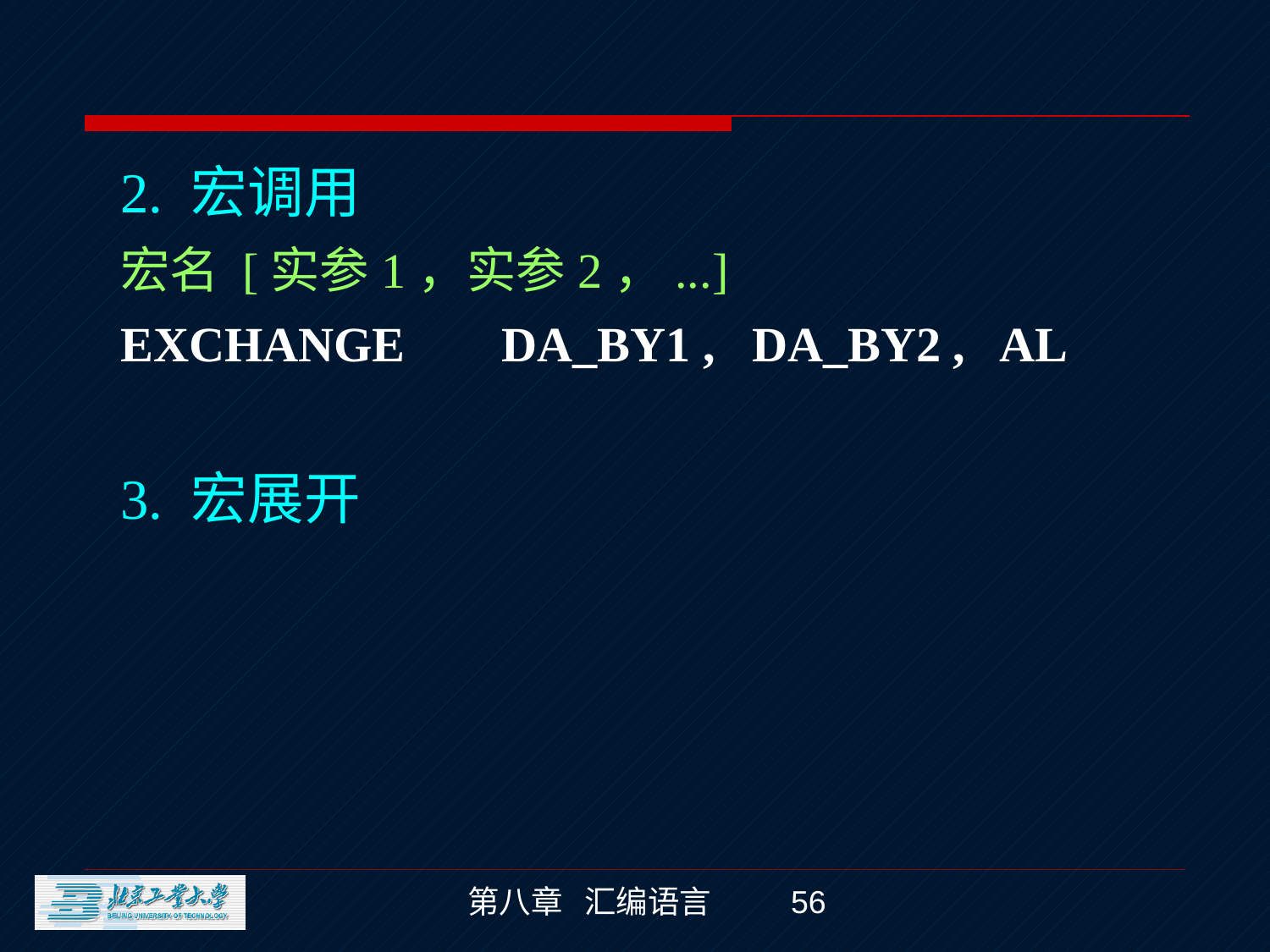

2. 宏调用
宏名 [实参1，实参2，...]
EXCHANGE	DA_BY1 ,   DA_BY2 ,   AL

3. 宏展开